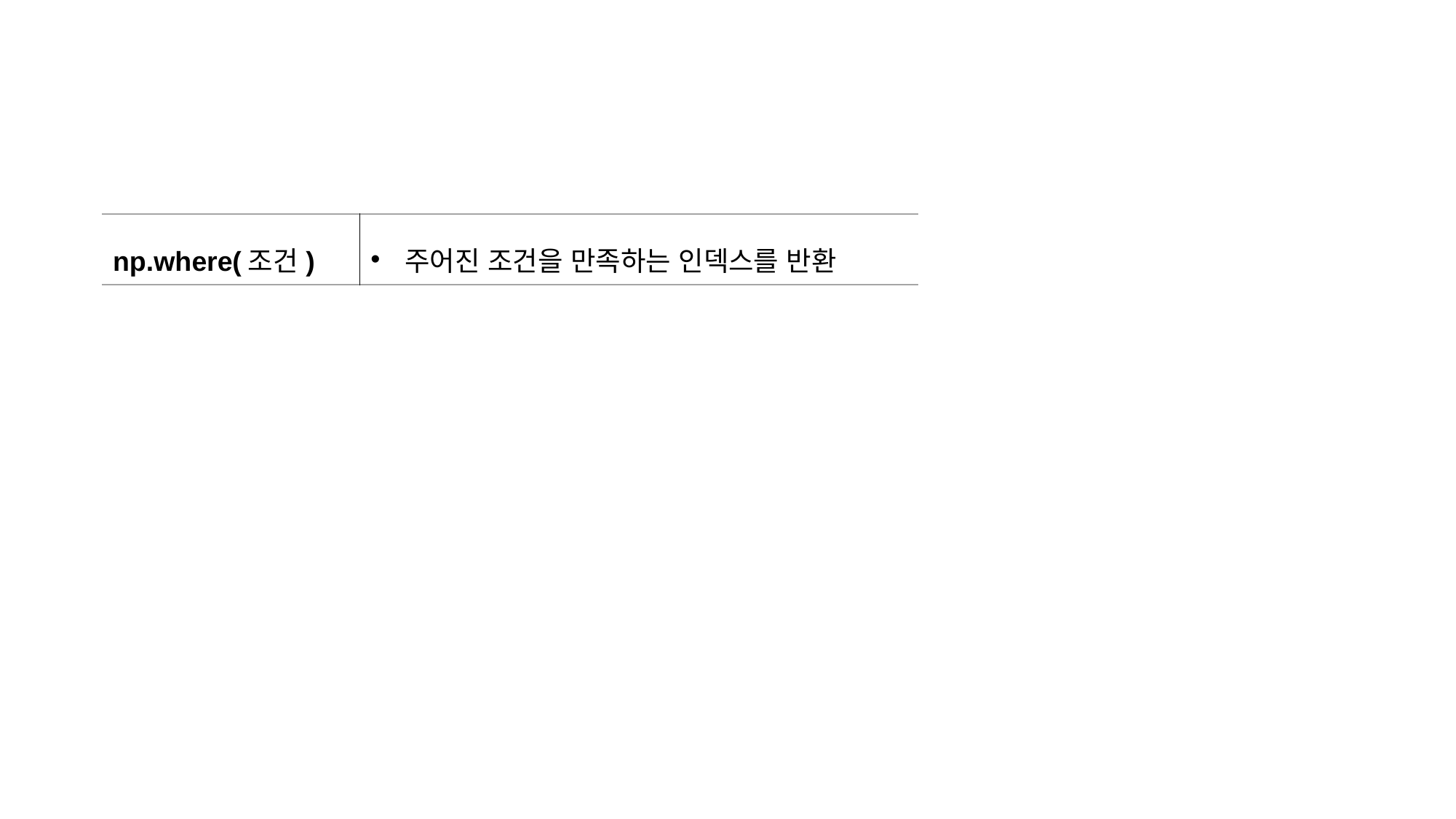

| np.where(조건) | 주어진 조건을 만족하는 인덱스를 반환 |
| --- | --- |